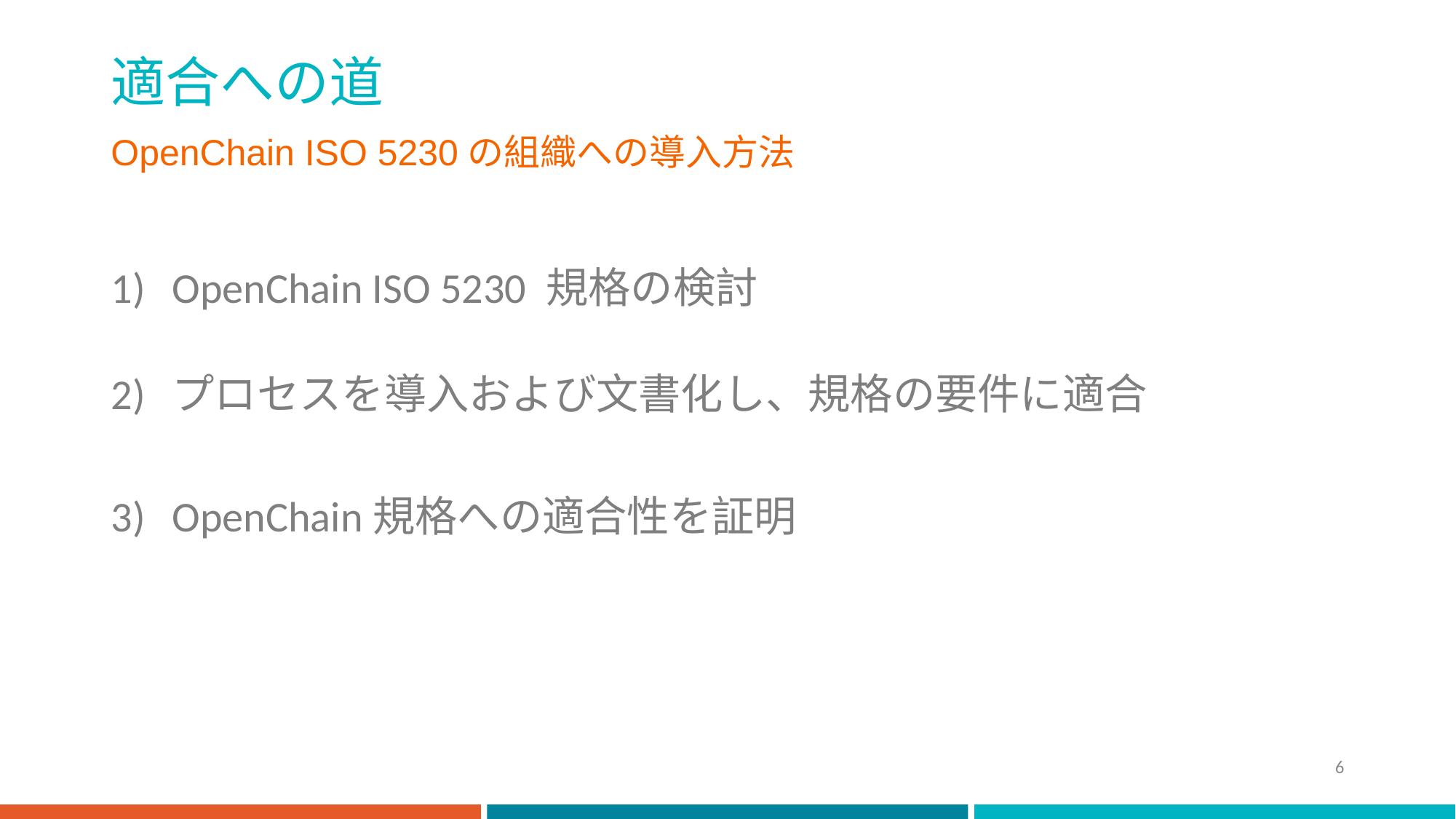

# 適合への道
OpenChain ISO 5230の組織への導入方法

OpenChain ISO 5230 規格の検討

プロセスを導入および文書化し、規格の要件に適合

OpenChain規格への適合性を証明

6